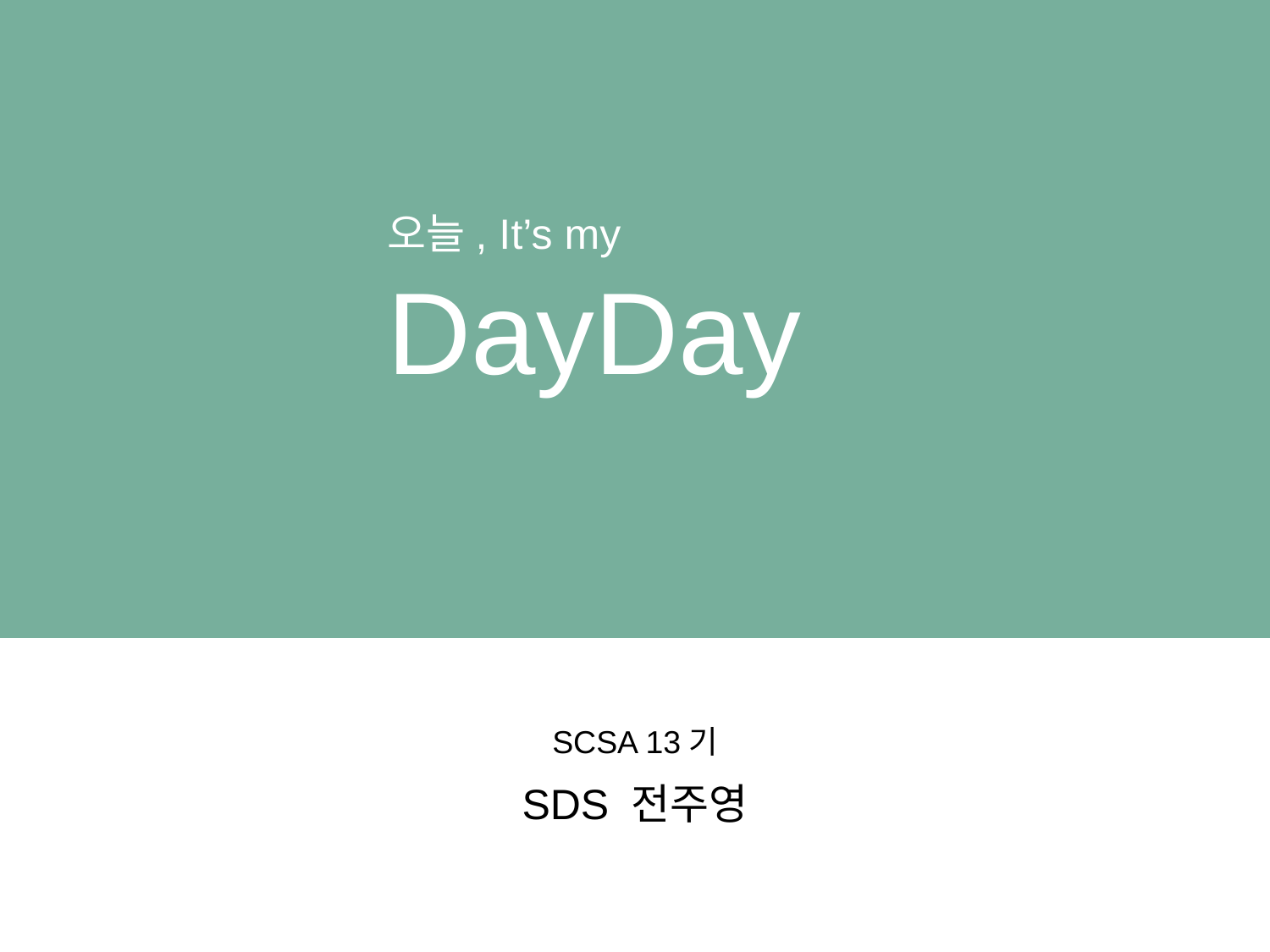

오늘, It’s my
DayDay
SCSA 13기

SDS 전주영